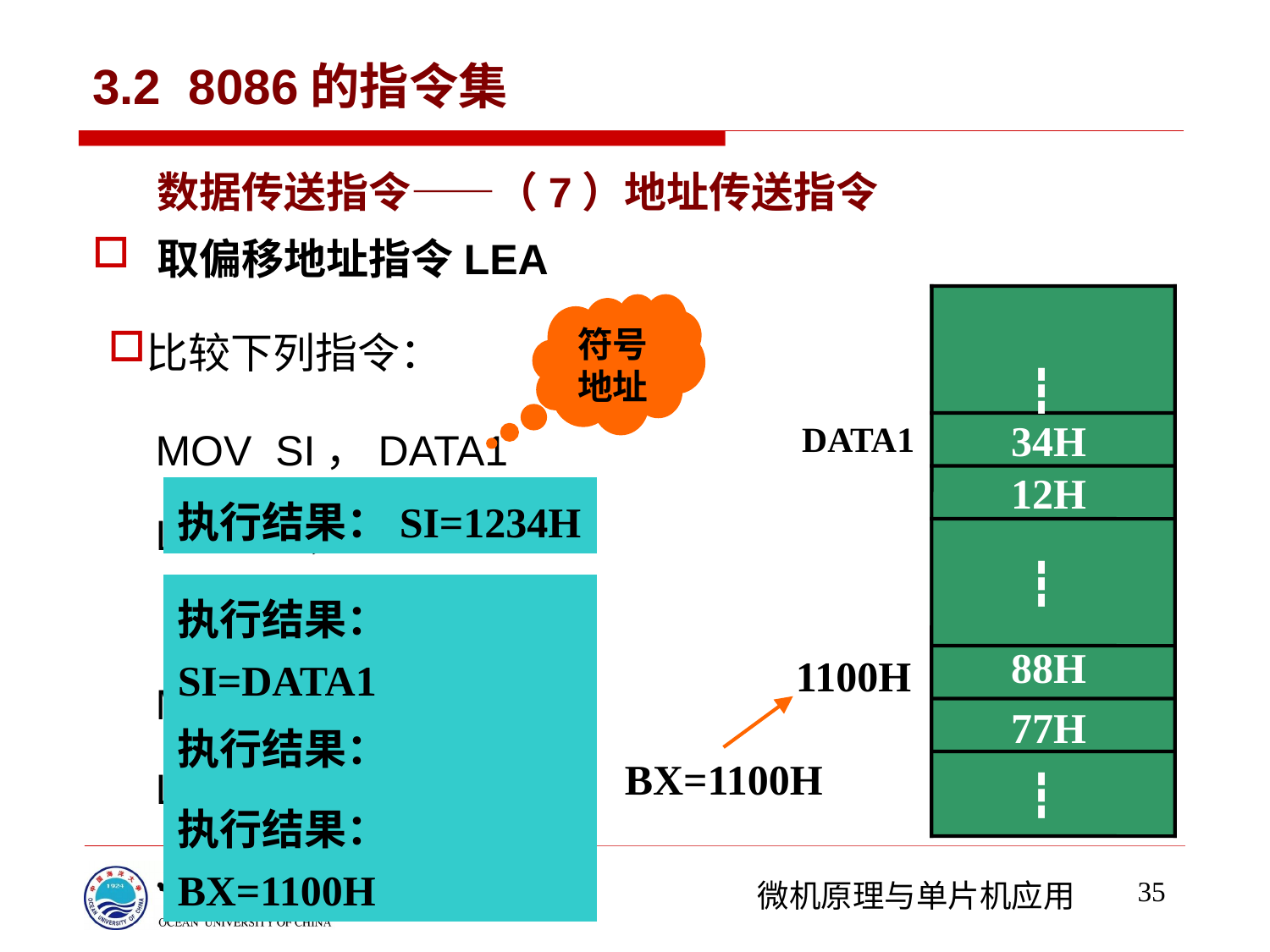

# 3.2  8086的指令集
数据传送指令——（7）地址传送指令
取偏移地址指令LEA

比较下列指令：
    MOV  SI，DATA1
    LEA  SI，DATA1

    MOV  BX，[BX]
    LEA  BX，[BX]
符号地址
┇
34H
DATA1

12H

执行结果：SI=1234H

┇
执行结果：SI=DATA1
88H
1100H

77H

执行结果：BX=7788H
BX=1100H

┇
执行结果：BX=1100H

35